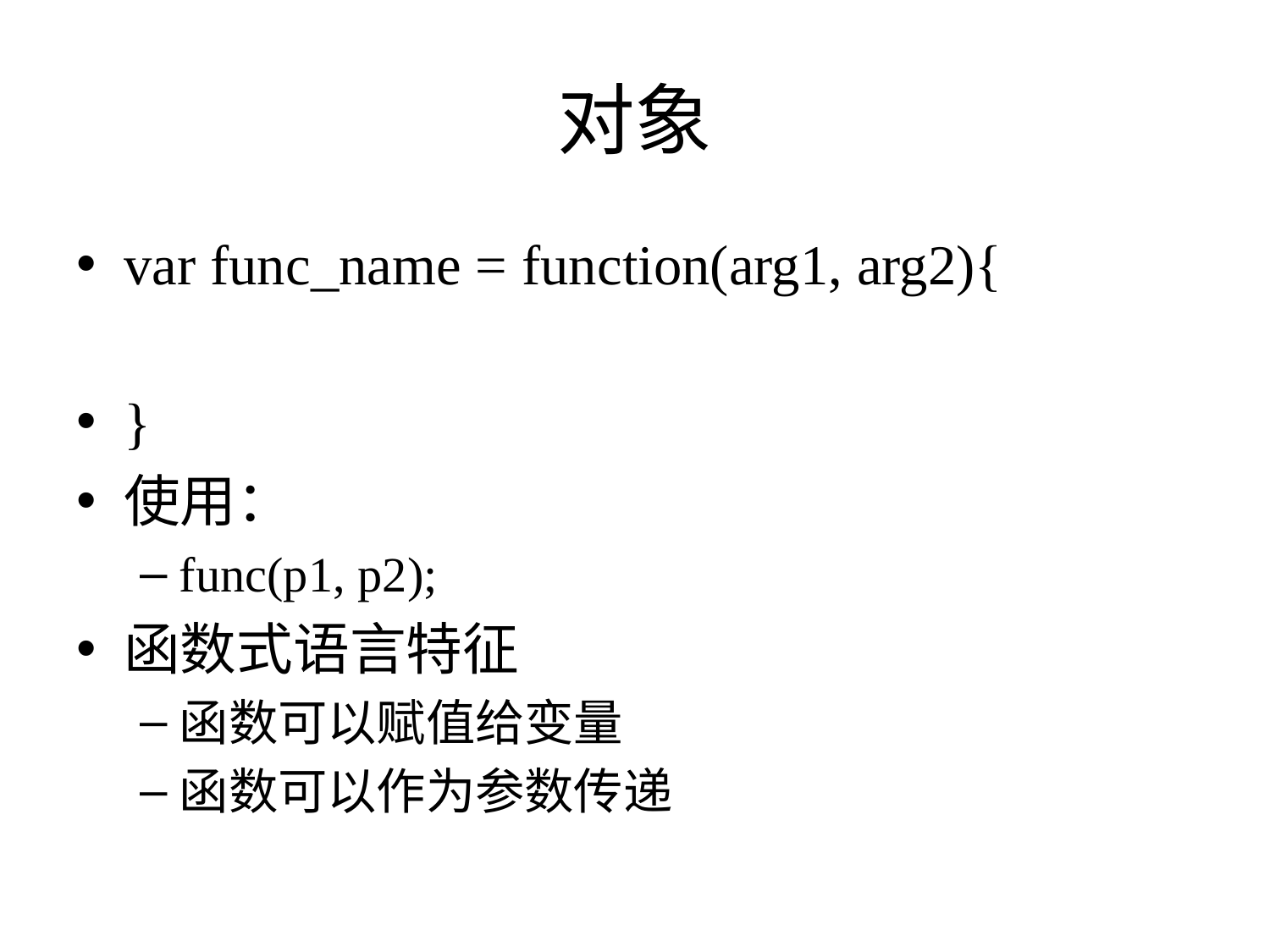

# 对象
var func_name = function(arg1, arg2){

}
使用：
func(p1, p2);
函数式语言特征
函数可以赋值给变量
函数可以作为参数传递